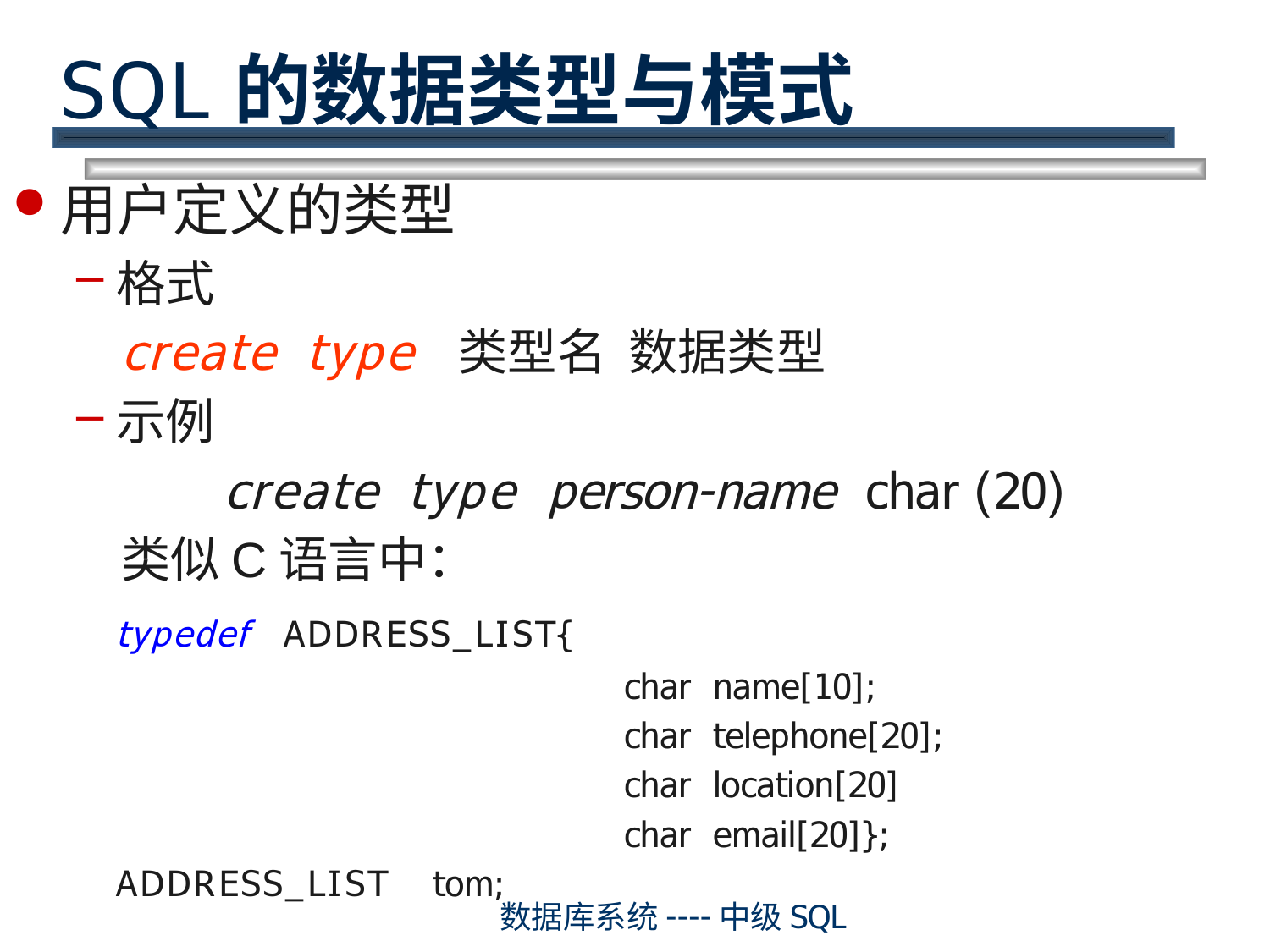

# SQL的数据类型与模式
用户定义的类型
格式
   create  type  类型名  数据类型
示例
create  type  person-name  char (20)
   类似C语言中：
	typedef   ADDRESS_LIST{
					char  name[10];
					char  telephone[20];
					char  location[20]
					char  email[20]};
	ADDRESS_LIST    tom;
数据库系统----中级SQL